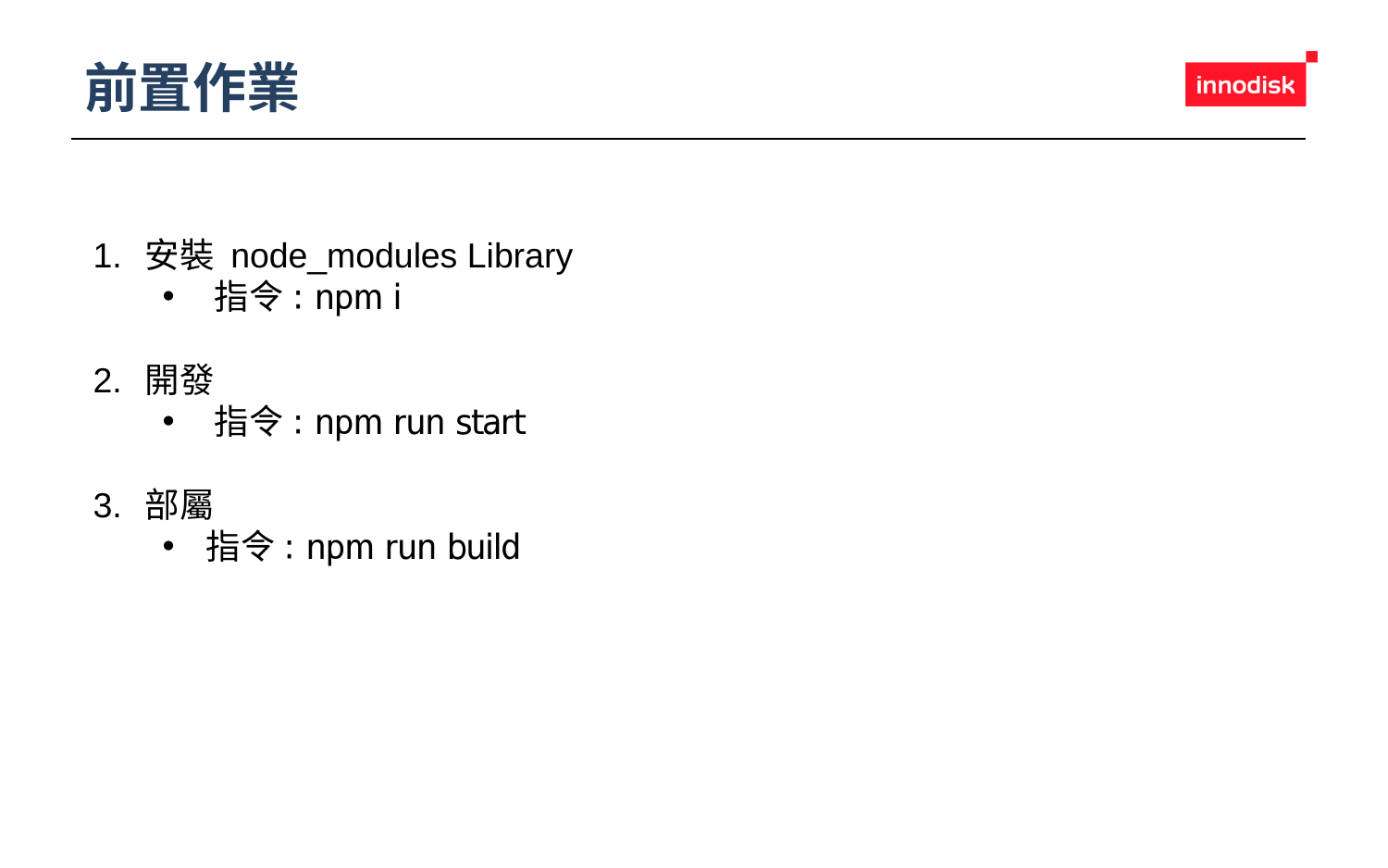

# 前置作業
安裝 node_modules Library
指令: npm i

開發
指令: npm run start

部屬
指令: npm run build